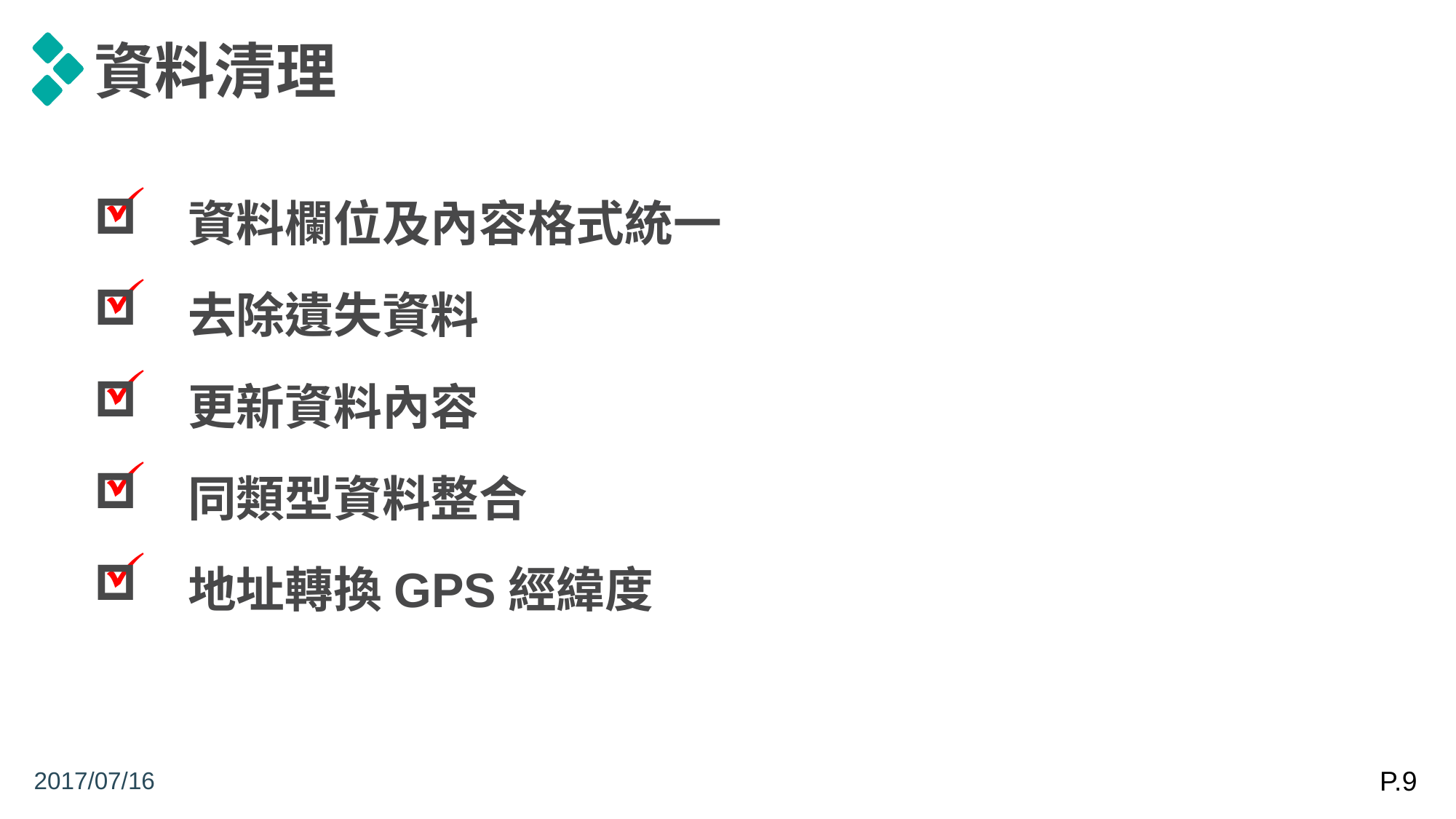

# 資料清理
　資料欄位及內容格式統一
　去除遺失資料
　更新資料內容
　同類型資料整合
　地址轉換GPS經緯度

P.9
2017/07/16